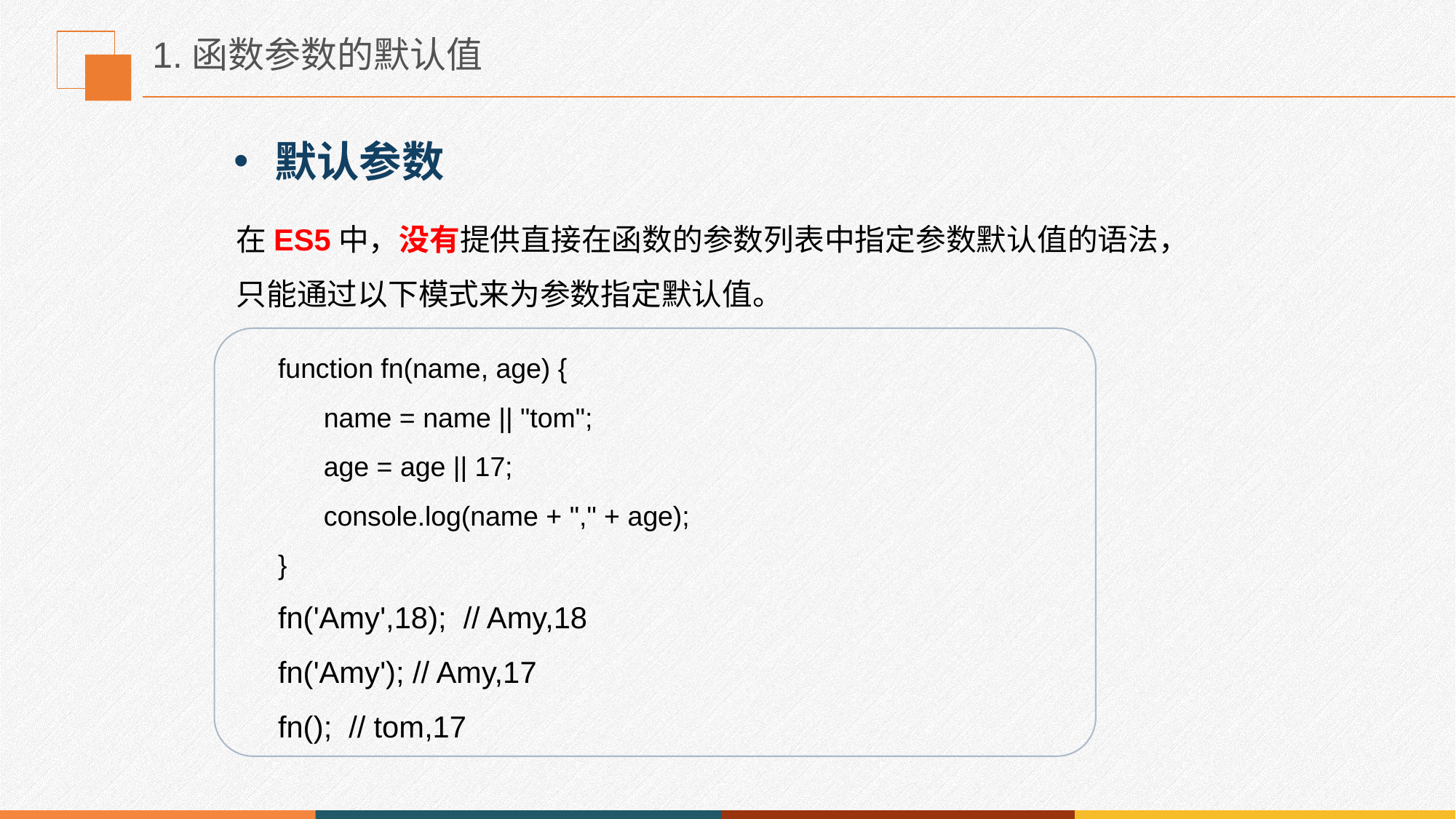

# 1.函数参数的默认值
默认参数
在ES5中，没有提供直接在函数的参数列表中指定参数默认值的语法，只能通过以下模式来为参数指定默认值。

function fn(name, age) {
      name = name || "tom";
      age = age || 17;
      console.log(name + "," + age);
}
fn('Amy',18);  // Amy,18
fn('Amy'); // Amy,17
fn();  // tom,17